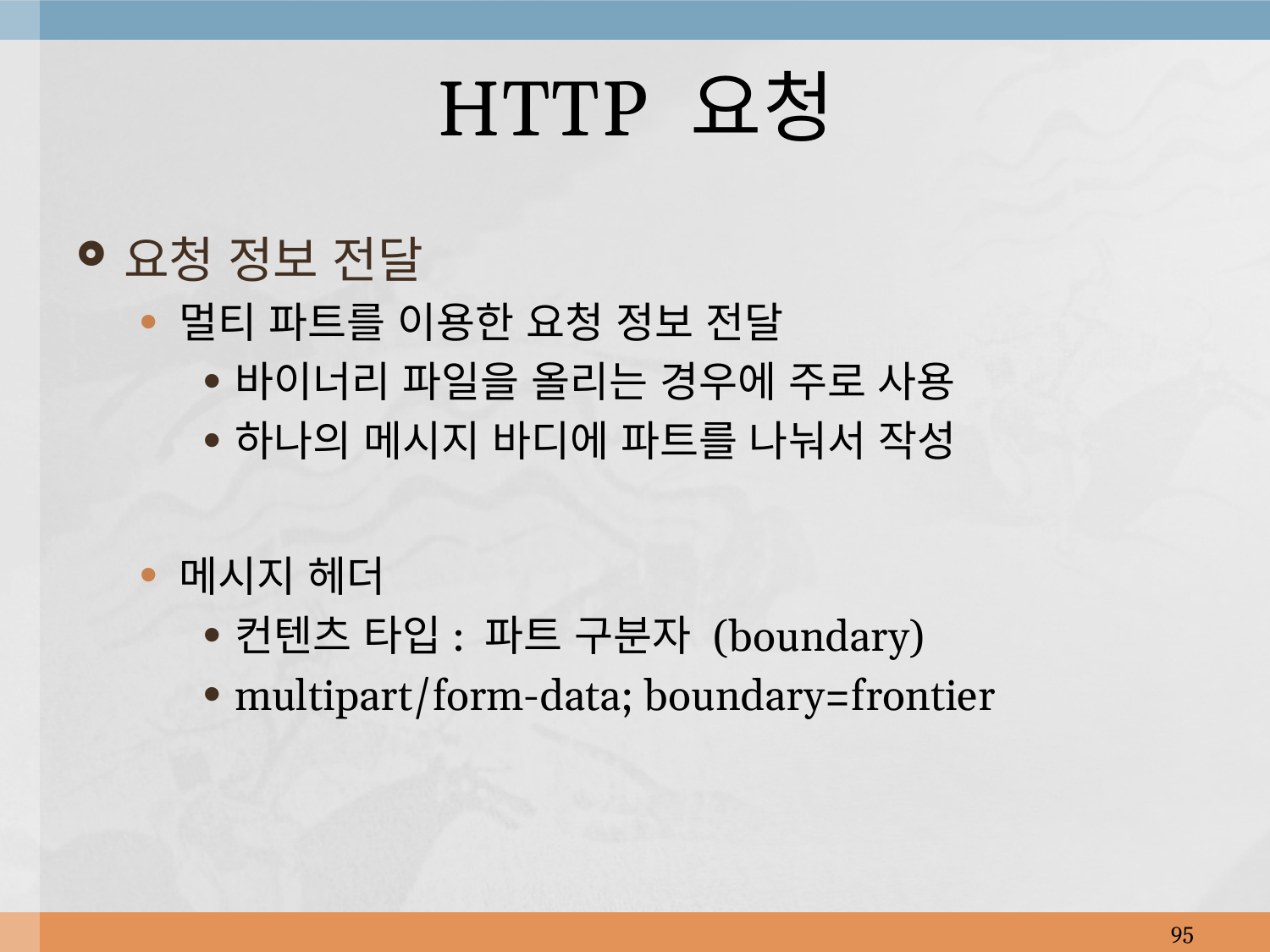

# HTTP 요청
요청 정보 전달
멀티 파트를 이용한 요청 정보 전달
바이너리 파일을 올리는 경우에 주로 사용
하나의 메시지 바디에 파트를 나눠서 작성

메시지 헤더
컨텐츠 타입: 파트 구분자 (boundary)
multipart/form-data; boundary=frontier
95